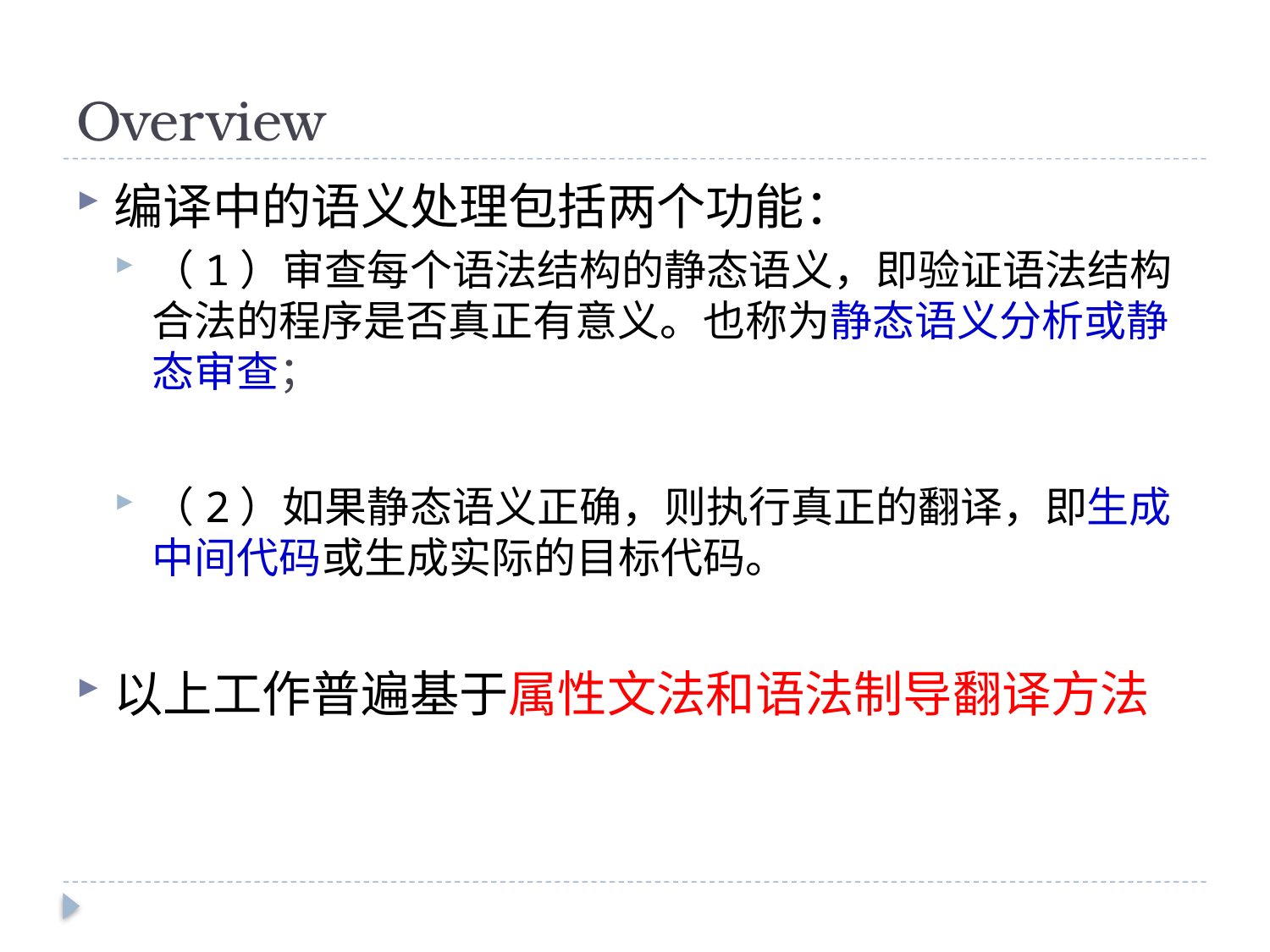

# Overview
编译中的语义处理包括两个功能：
（1）审查每个语法结构的静态语义，即验证语法结构合法的程序是否真正有意义。也称为静态语义分析或静态审查；

（2）如果静态语义正确，则执行真正的翻译，即生成中间代码或生成实际的目标代码。

以上工作普遍基于属性文法和语法制导翻译方法

3